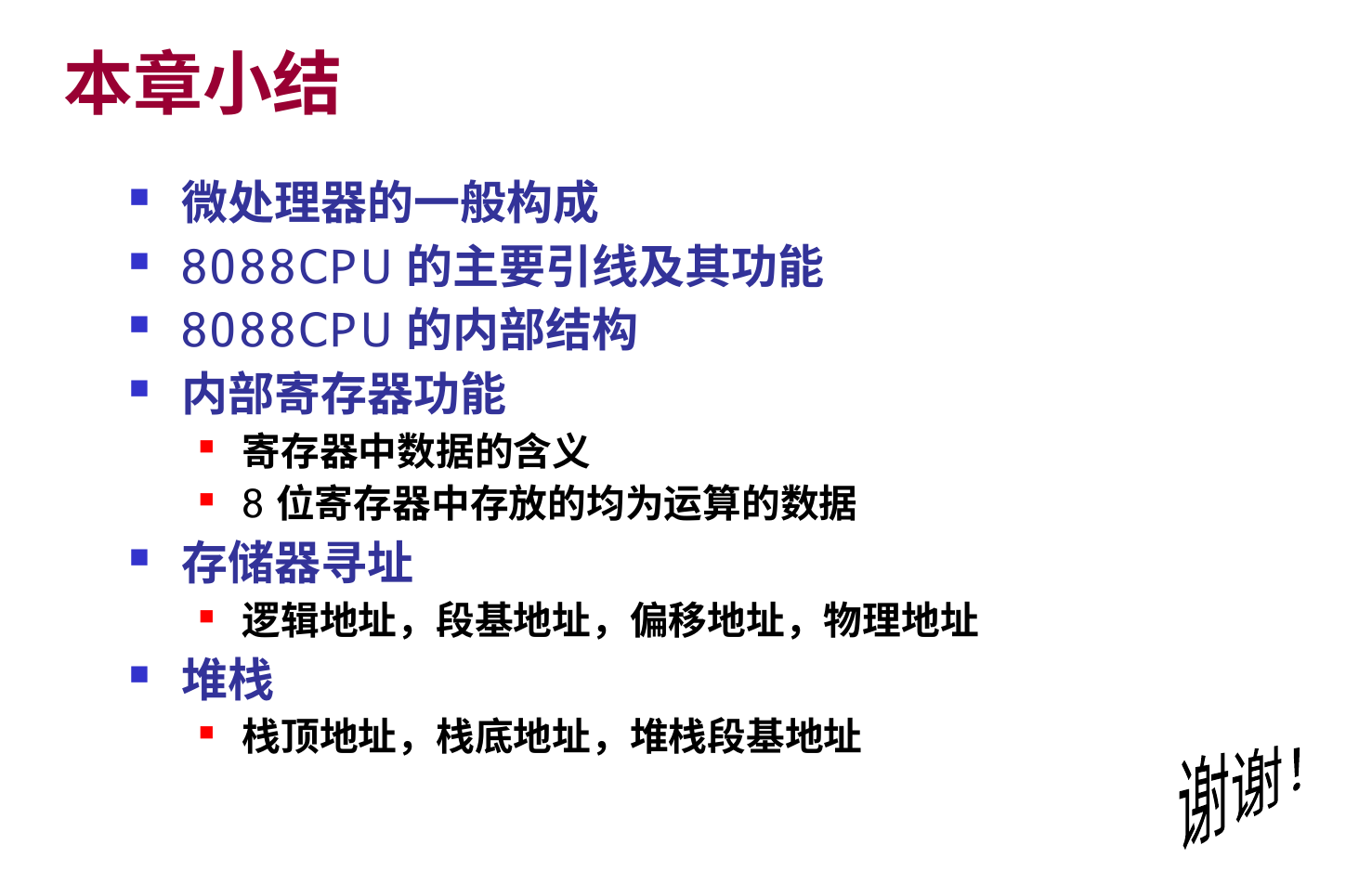

# 本章小结
微处理器的一般构成
8088CPU的主要引线及其功能
8088CPU的内部结构
内部寄存器功能
寄存器中数据的含义
8位寄存器中存放的均为运算的数据
存储器寻址
逻辑地址，段基地址，偏移地址，物理地址
堆栈
栈顶地址，栈底地址，堆栈段基地址
谢谢！